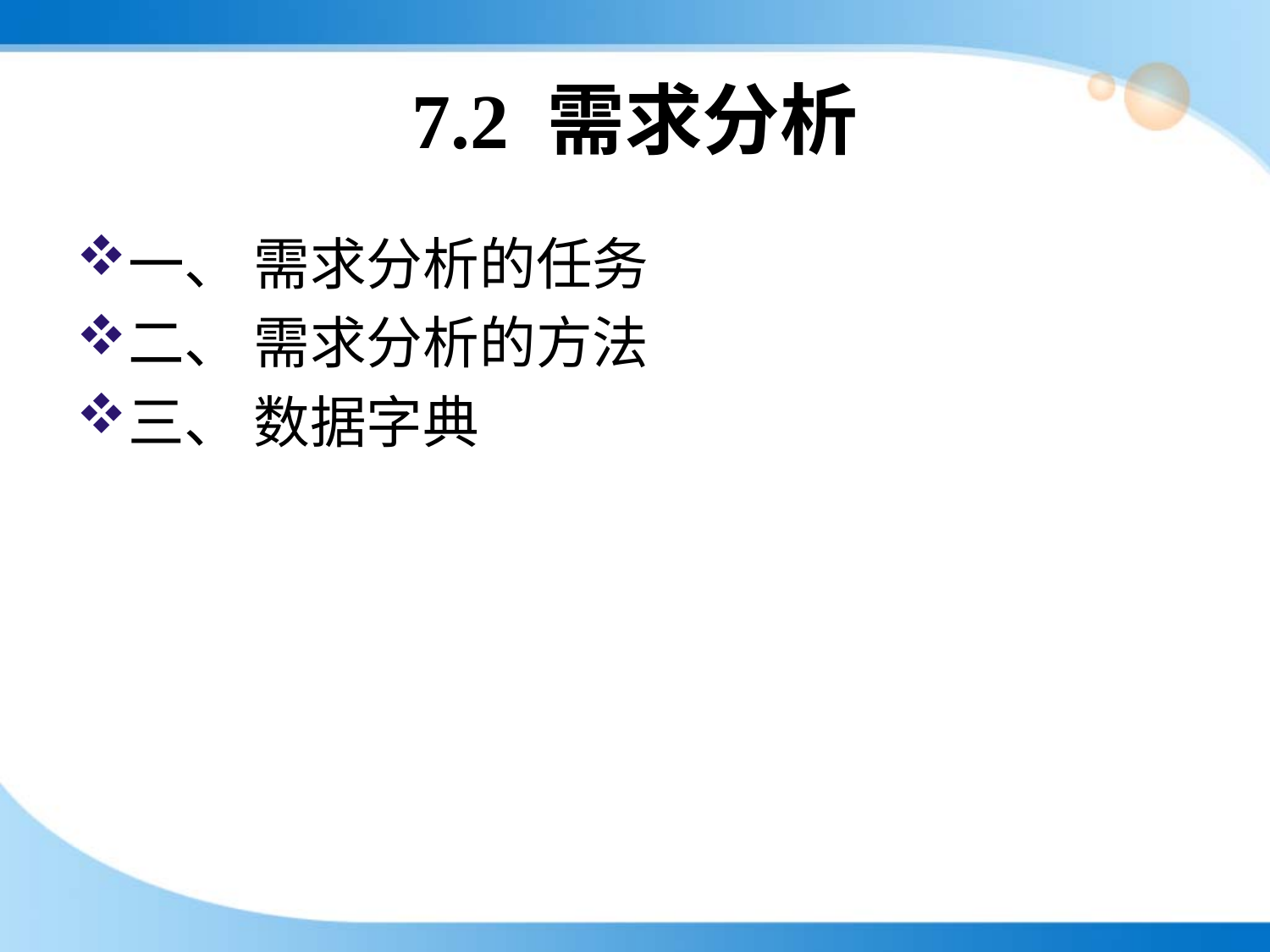

# 7.2 需求分析
一、 需求分析的任务
二、 需求分析的方法
三、 数据字典